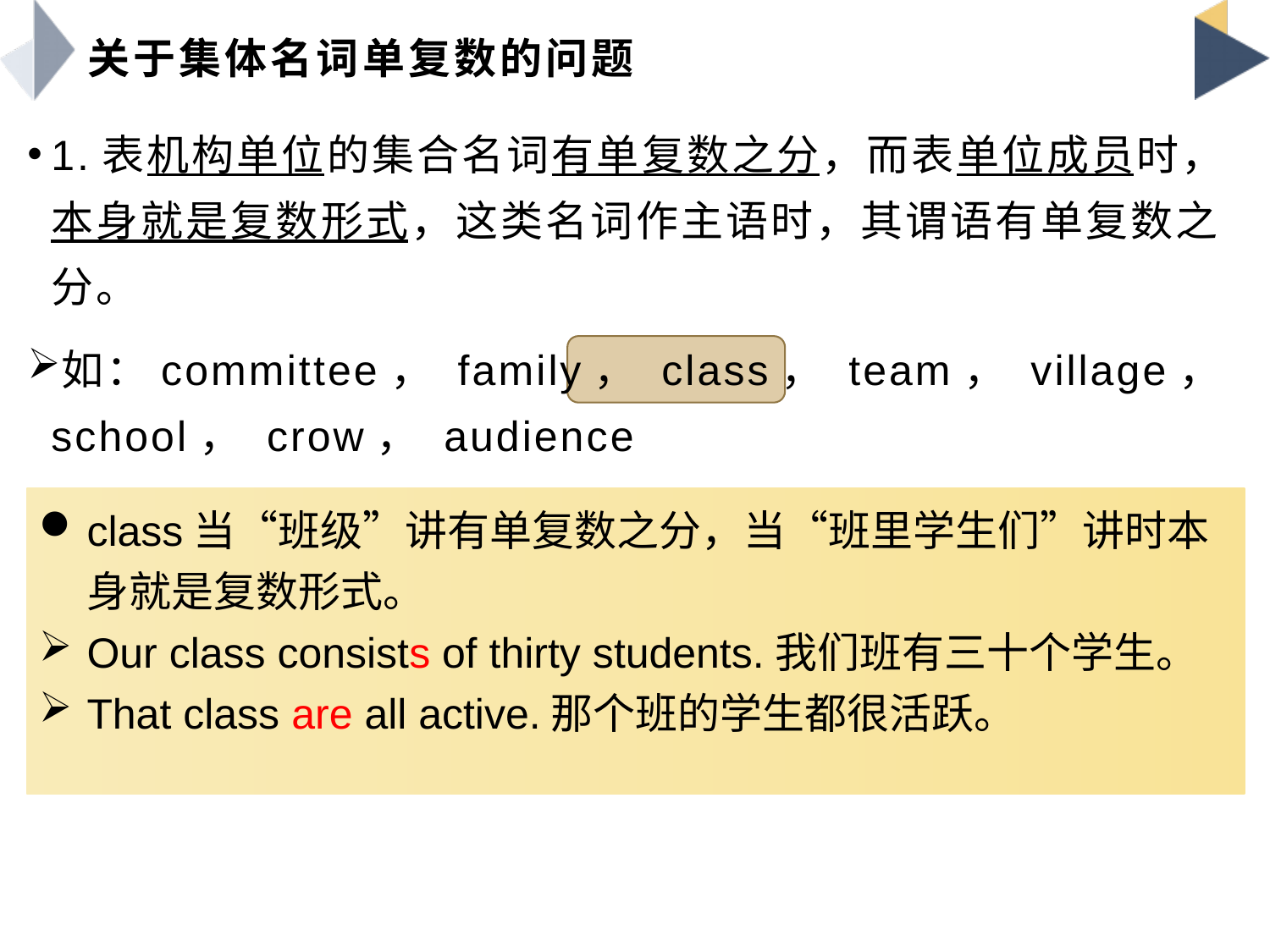

# 关于集体名词单复数的问题
1.表机构单位的集合名词有单复数之分，而表单位成员时，本身就是复数形式，这类名词作主语时，其谓语有单复数之分。
如：committee， family， class， team， village， school， crow， audience

class当“班级”讲有单复数之分，当“班里学生们”讲时本身就是复数形式。
Our class consists of thirty students.我们班有三十个学生。
That class are all active.那个班的学生都很活跃。